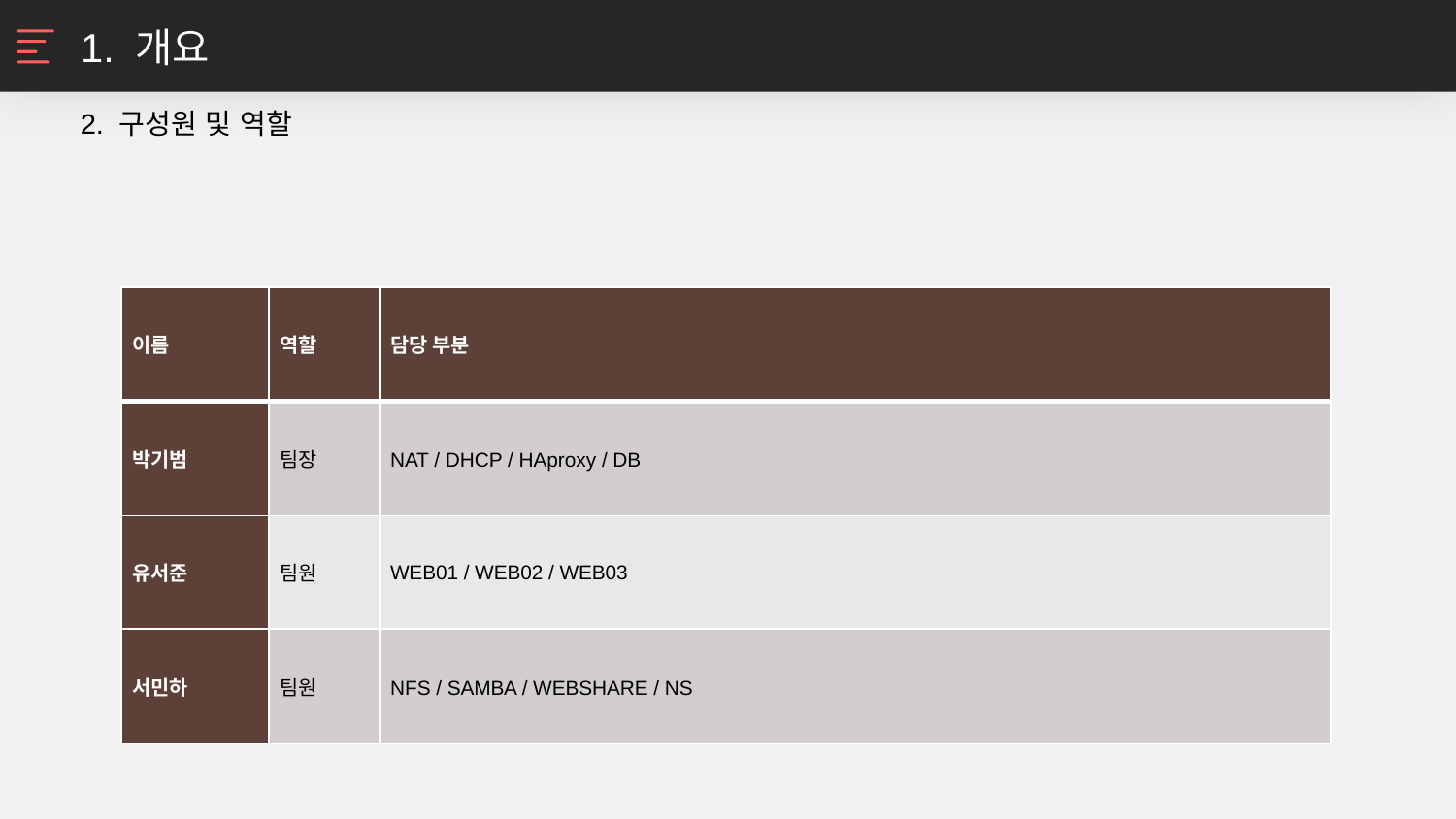

1. 개요

2. 구성원 및 역할
| 이름 | 역할 | 담당 부분 |
| --- | --- | --- |
| 박기범 | 팀장 | NAT / DHCP / HAproxy / DB |
| 유서준 | 팀원 | WEB01 / WEB02 / WEB03 |
| 서민하 | 팀원 | NFS / SAMBA / WEBSHARE / NS |